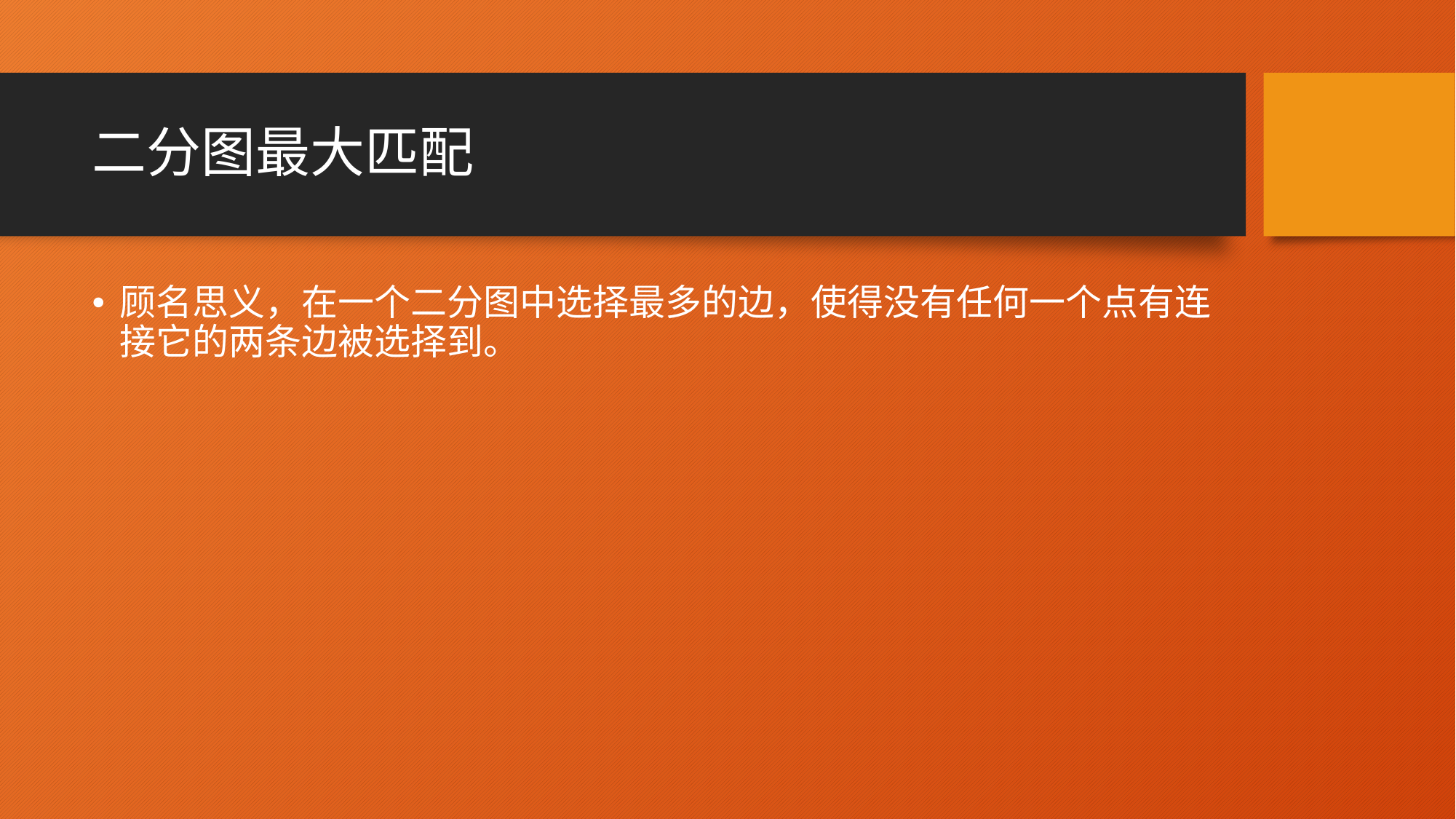

# 二分图最大匹配
顾名思义，在一个二分图中选择最多的边，使得没有任何一个点有连接它的两条边被选择到。